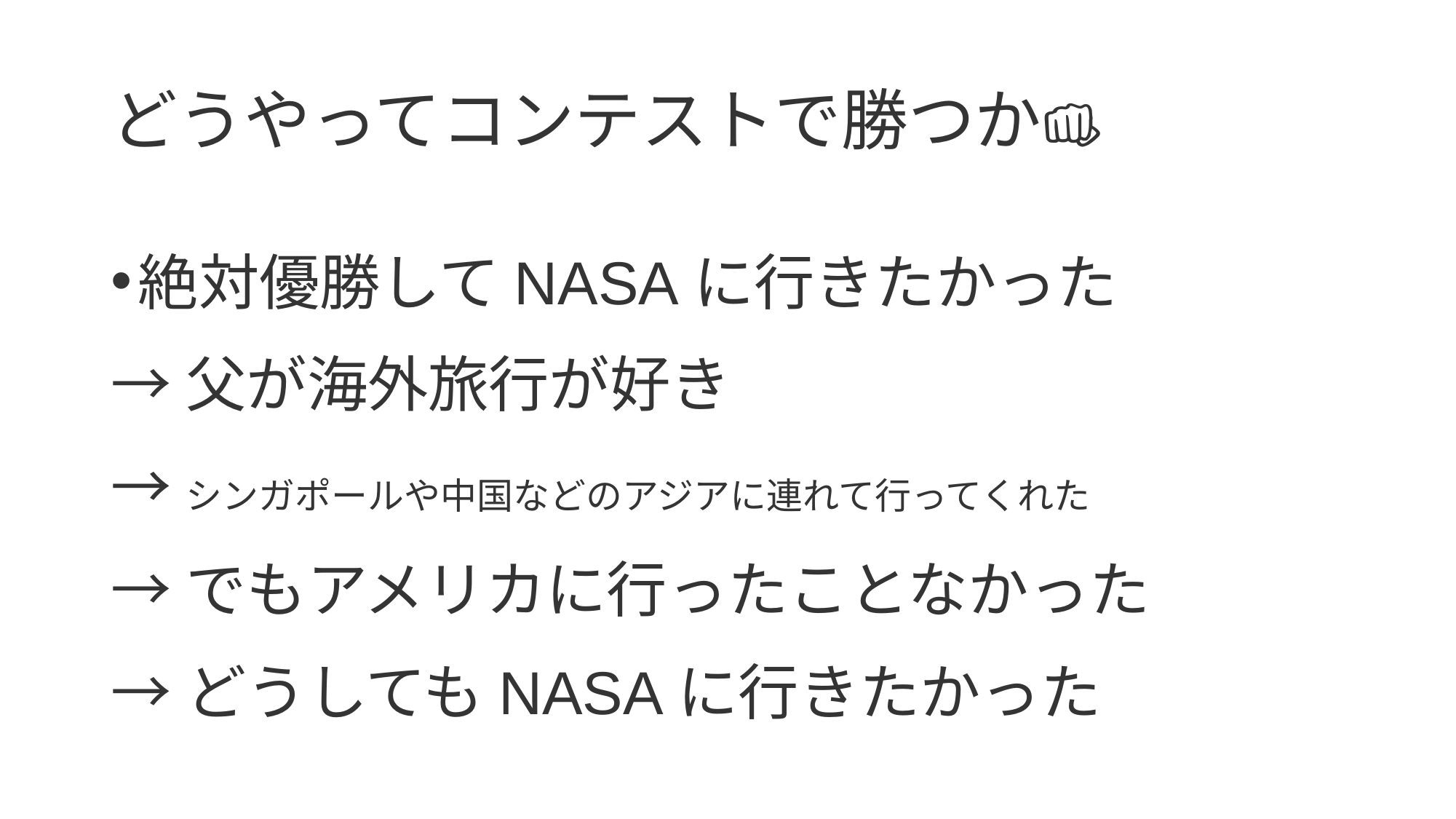

# どうやってコンテストで勝つか👊
絶対優勝してNASAに行きたかった
→父が海外旅行が好き
→シンガポールや中国などのアジアに連れて行ってくれた
→でもアメリカに行ったことなかった
→どうしてもNASAに行きたかった